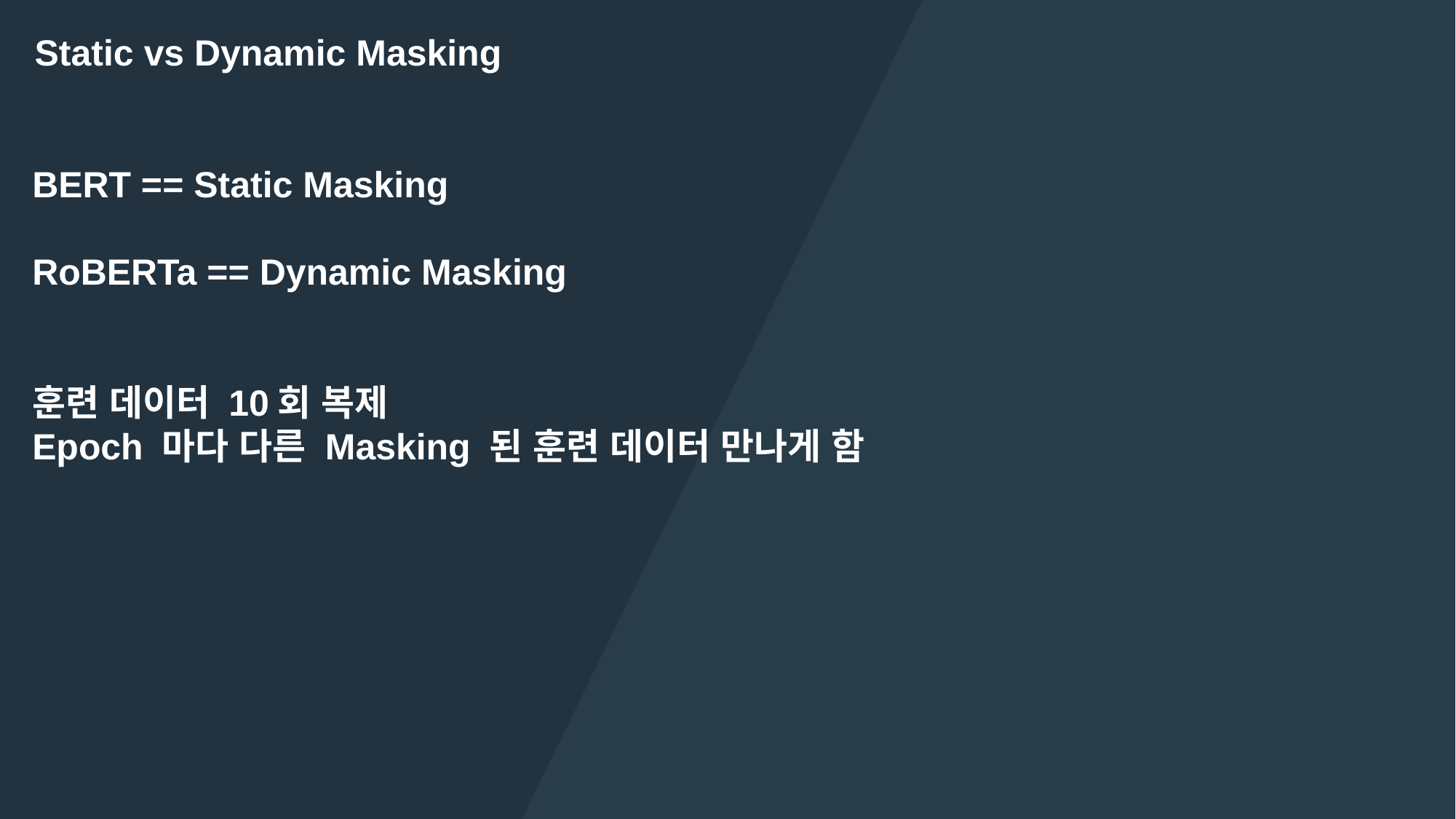

Static vs Dynamic Masking
BERT == Static Masking

RoBERTa == Dynamic Masking

훈련 데이터 10회 복제
Epoch 마다 다른 Masking 된 훈련 데이터 만나게 함